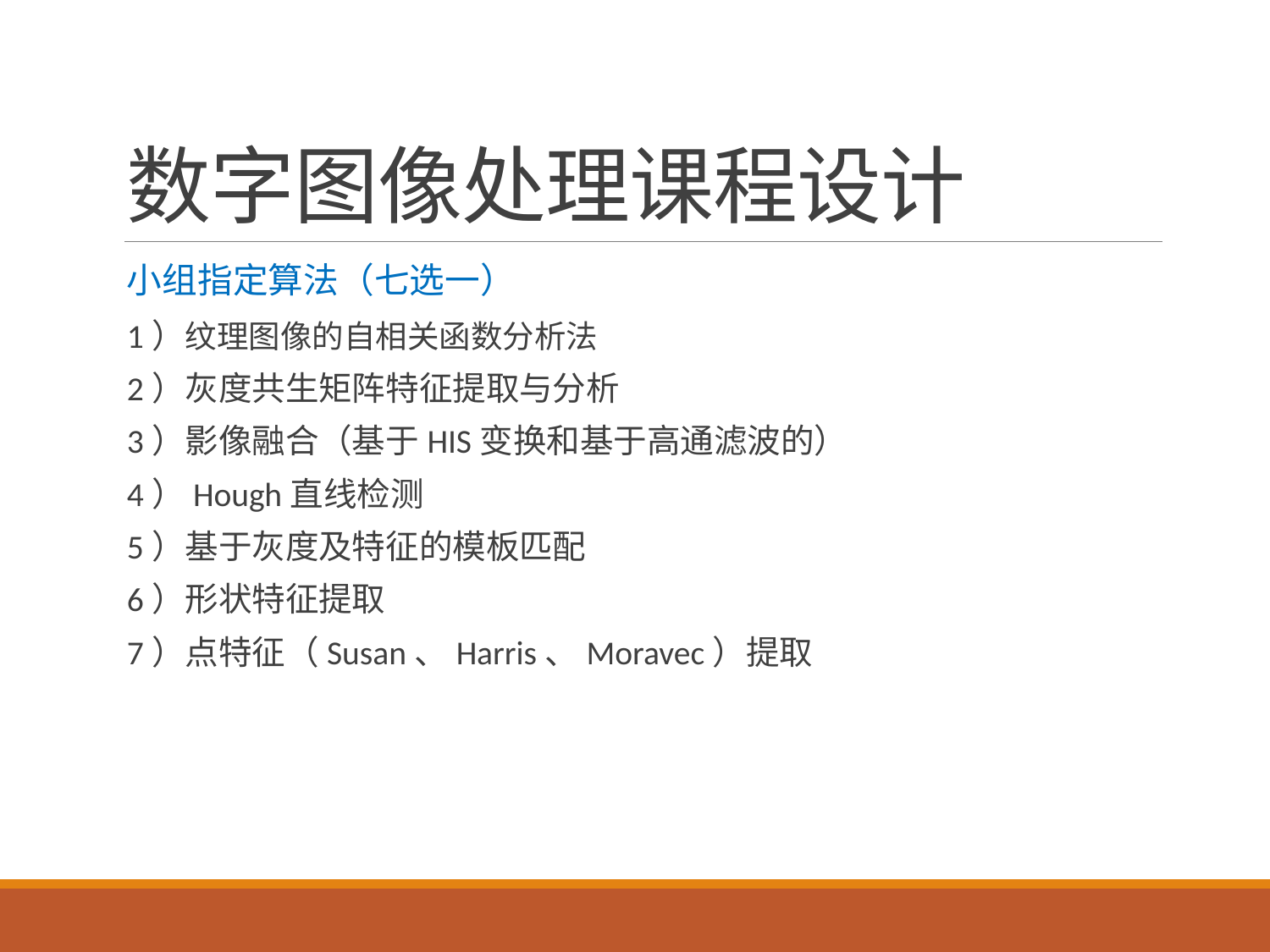

# 数字图像处理课程设计
小组指定算法（七选一）
1）纹理图像的自相关函数分析法
2）灰度共生矩阵特征提取与分析
3）影像融合（基于HIS变换和基于高通滤波的）
4）Hough直线检测
5）基于灰度及特征的模板匹配
6）形状特征提取
7）点特征（Susan、Harris、Moravec）提取